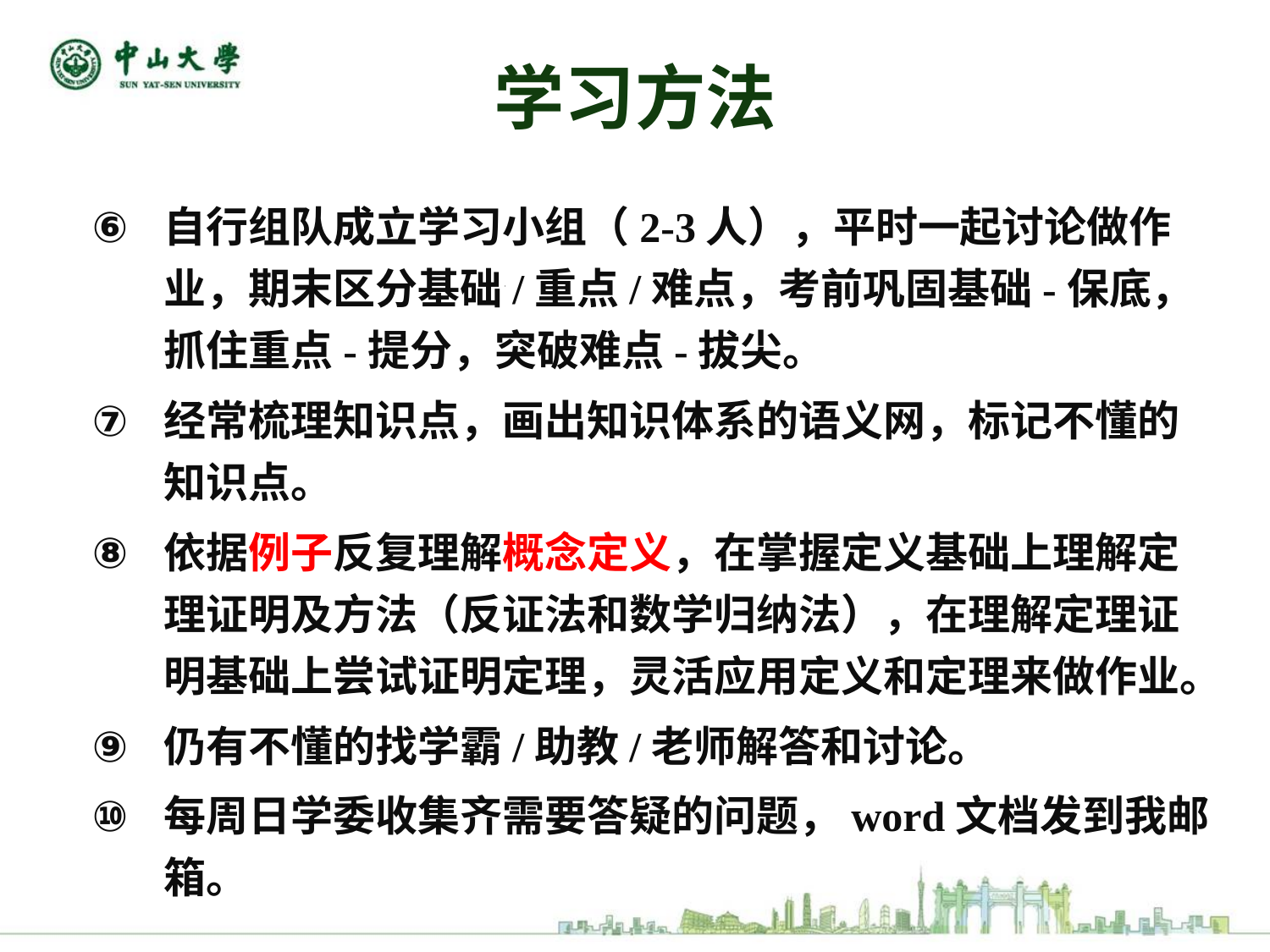

# 学习方法
自行组队成立学习小组（2-3人），平时一起讨论做作业，期末区分基础/重点/难点，考前巩固基础-保底，抓住重点-提分，突破难点-拔尖。
经常梳理知识点，画出知识体系的语义网，标记不懂的知识点。
依据例子反复理解概念定义，在掌握定义基础上理解定理证明及方法（反证法和数学归纳法），在理解定理证明基础上尝试证明定理，灵活应用定义和定理来做作业。
仍有不懂的找学霸/助教/老师解答和讨论。
每周日学委收集齐需要答疑的问题，word文档发到我邮箱。